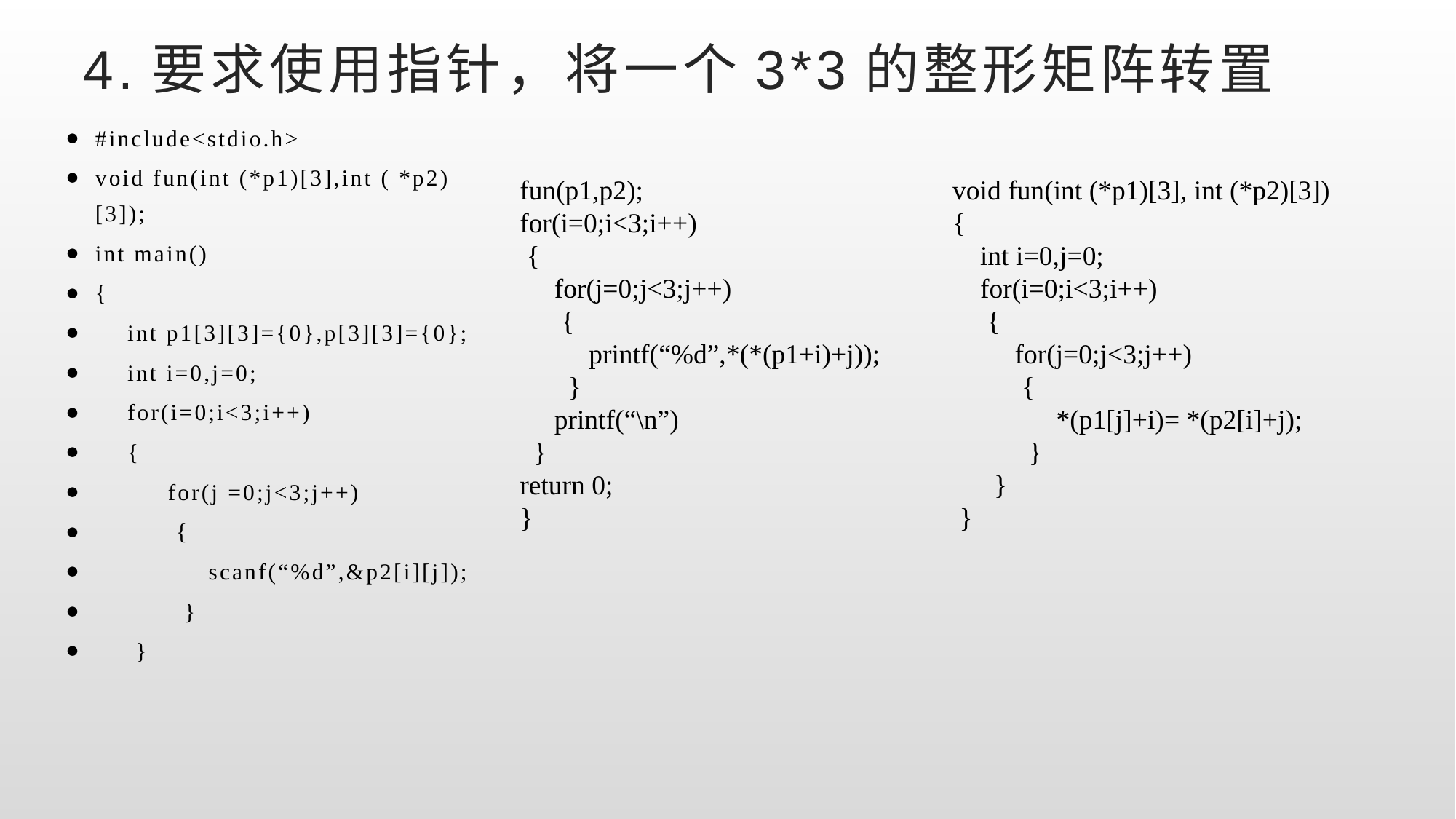

# 4.要求使用指针，将一个3*3的整形矩阵转置
#include<stdio.h>
void fun(int (*p1)[3],int ( *p2)[3]);
int main()
{
    int p1[3][3]={0},p[3][3]={0};
    int i=0,j=0;
    for(i=0;i<3;i++)
    {
         for(j =0;j<3;j++)
          {
              scanf(“%d”,&p2[i][j]);
           }
     }

fun(p1,p2);
for(i=0;i<3;i++)
 {
     for(j=0;j<3;j++)
      {
          printf(“%d”,*(*(p1+i)+j));
       }
     printf(“\n”)
  }
return 0;
}

void fun(int (*p1)[3], int (*p2)[3])
{
    int i=0,j=0;
    for(i=0;i<3;i++)
     {
         for(j=0;j<3;j++)
          {
               *(p1[j]+i)= *(p2[i]+j);
           }
      }
 }